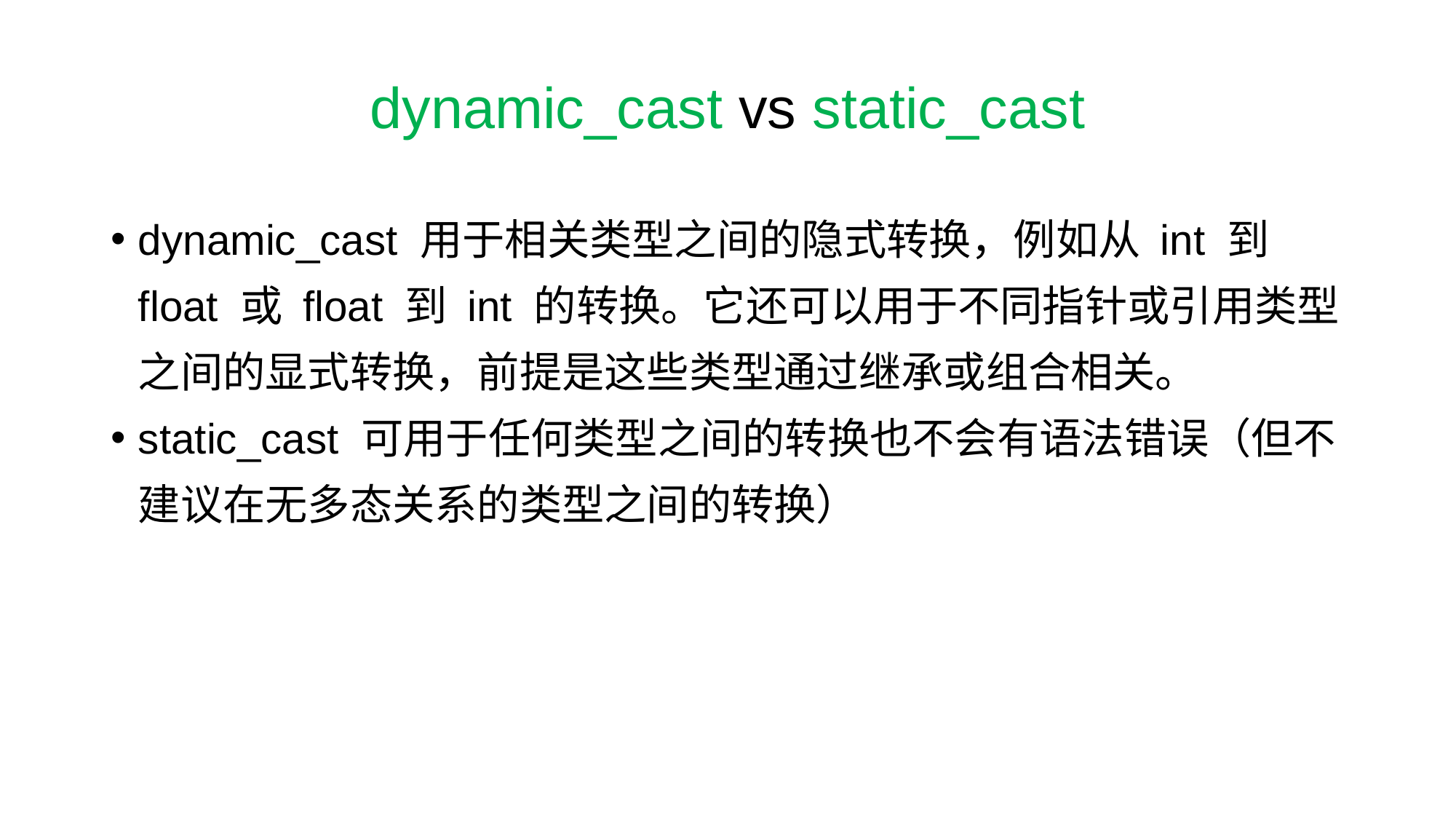

# dynamic_cast vs static_cast
dynamic_cast 用于相关类型之间的隐式转换，例如从 int 到 float 或 float 到 int 的转换。它还可以用于不同指针或引用类型之间的显式转换，前提是这些类型通过继承或组合相关。
static_cast 可用于任何类型之间的转换也不会有语法错误（但不建议在无多态关系的类型之间的转换）